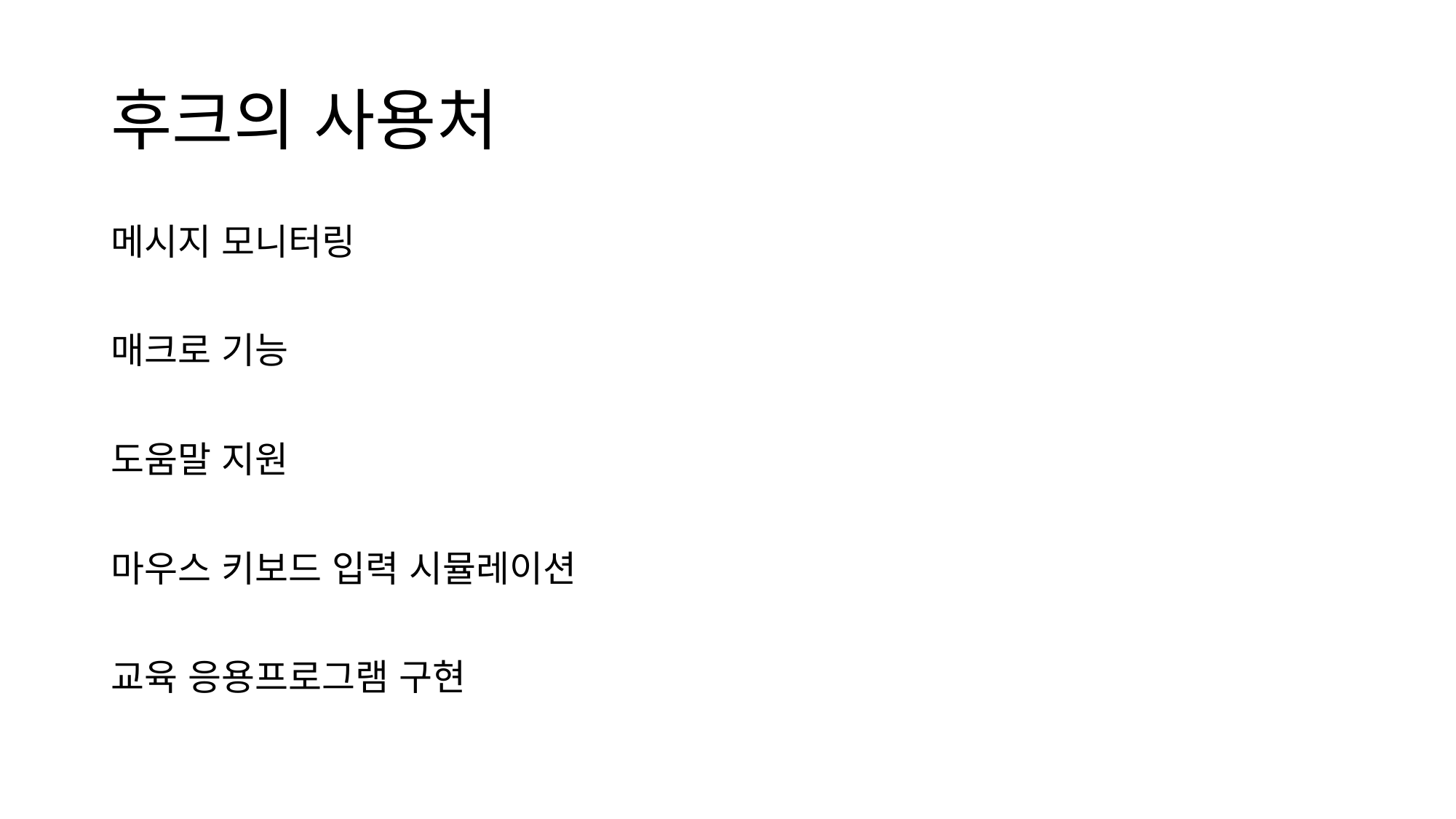

# 후크의 사용처
메시지 모니터링

매크로 기능

도움말 지원

마우스 키보드 입력 시뮬레이션

교육 응용프로그램 구현